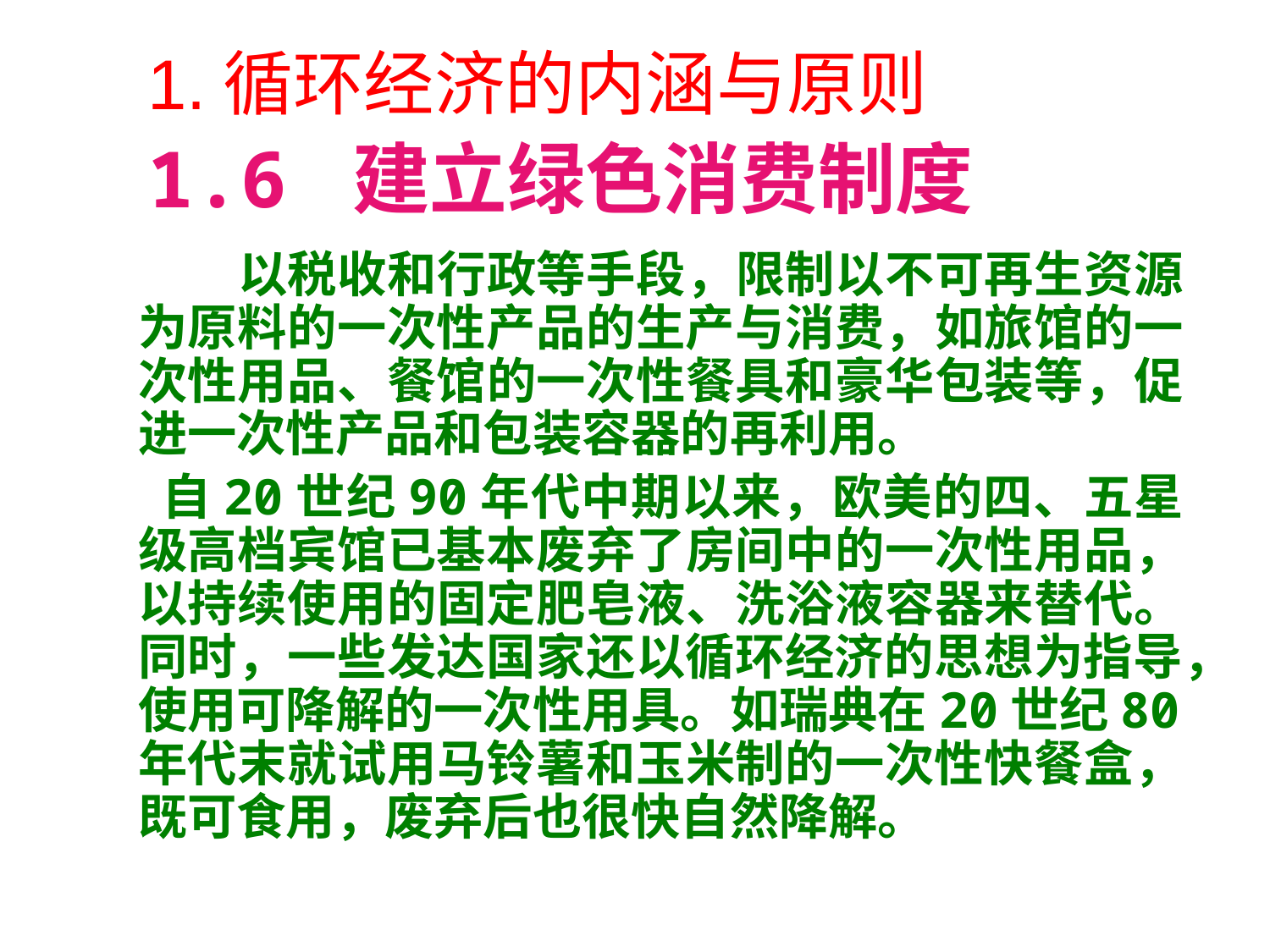

1.循环经济的内涵与原则
# 1.6 建立绿色消费制度
             以税收和行政等手段，限制以不可再生资源为原料的一次性产品的生产与消费，如旅馆的一次性用品、餐馆的一次性餐具和豪华包装等，促进一次性产品和包装容器的再利用。
      自20世纪90年代中期以来，欧美的四、五星级高档宾馆已基本废弃了房间中的一次性用品，以持续使用的固定肥皂液、洗浴液容器来替代。同时，一些发达国家还以循环经济的思想为指导，使用可降解的一次性用具。如瑞典在20世纪80年代末就试用马铃薯和玉米制的一次性快餐盒，既可食用，废弃后也很快自然降解。